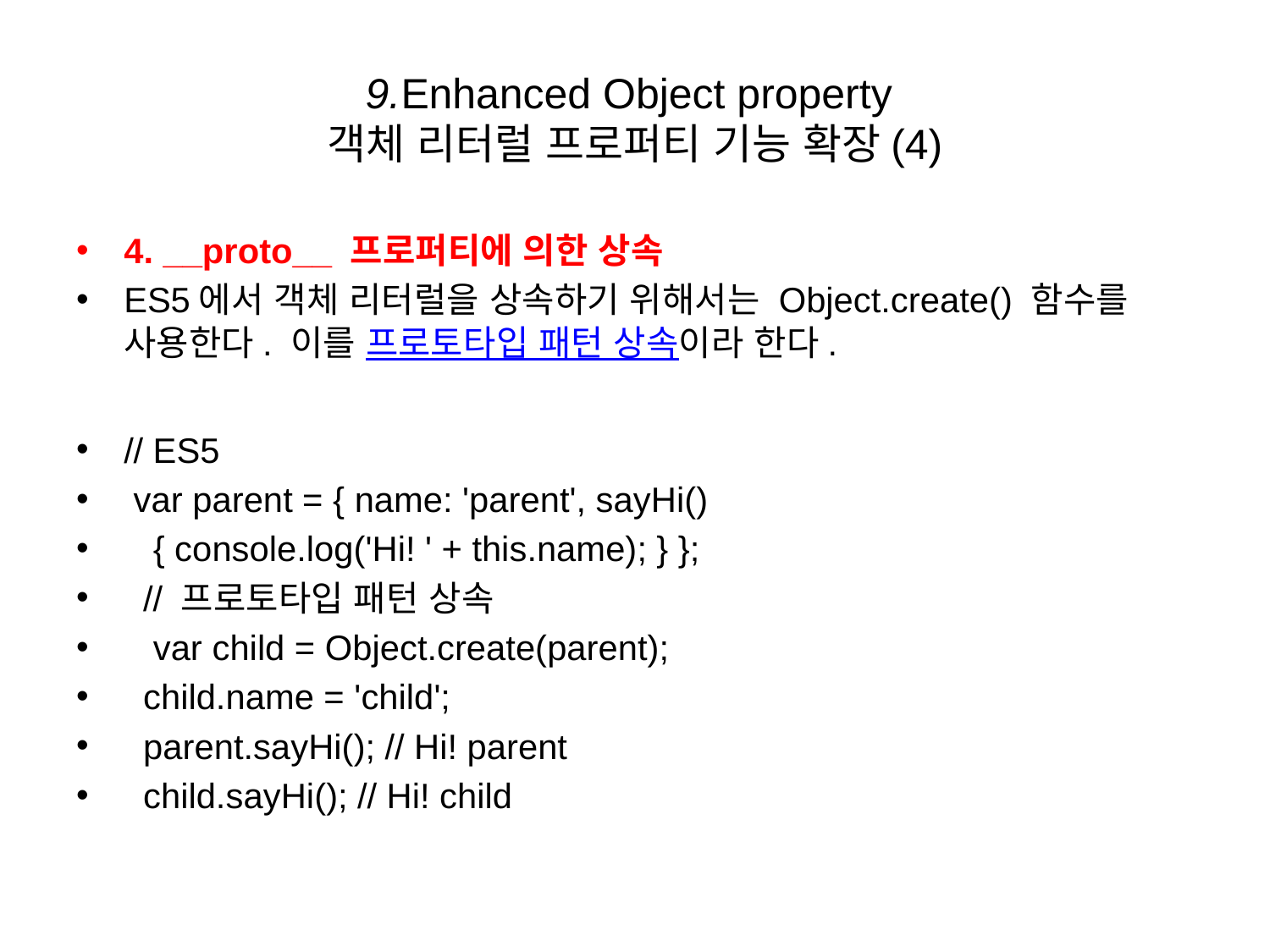

# 9.Enhanced Object property 객체 리터럴 프로퍼티 기능 확장(4)
4. __proto__ 프로퍼티에 의한 상속
ES5에서 객체 리터럴을 상속하기 위해서는 Object.create() 함수를 사용한다. 이를 프로토타입 패턴 상속이라 한다.

// ES5
 var parent = { name: 'parent', sayHi()
   { console.log('Hi! ' + this.name); } };
  // 프로토타입 패턴 상속
   var child = Object.create(parent);
  child.name = 'child';
  parent.sayHi(); // Hi! parent
  child.sayHi(); // Hi! child